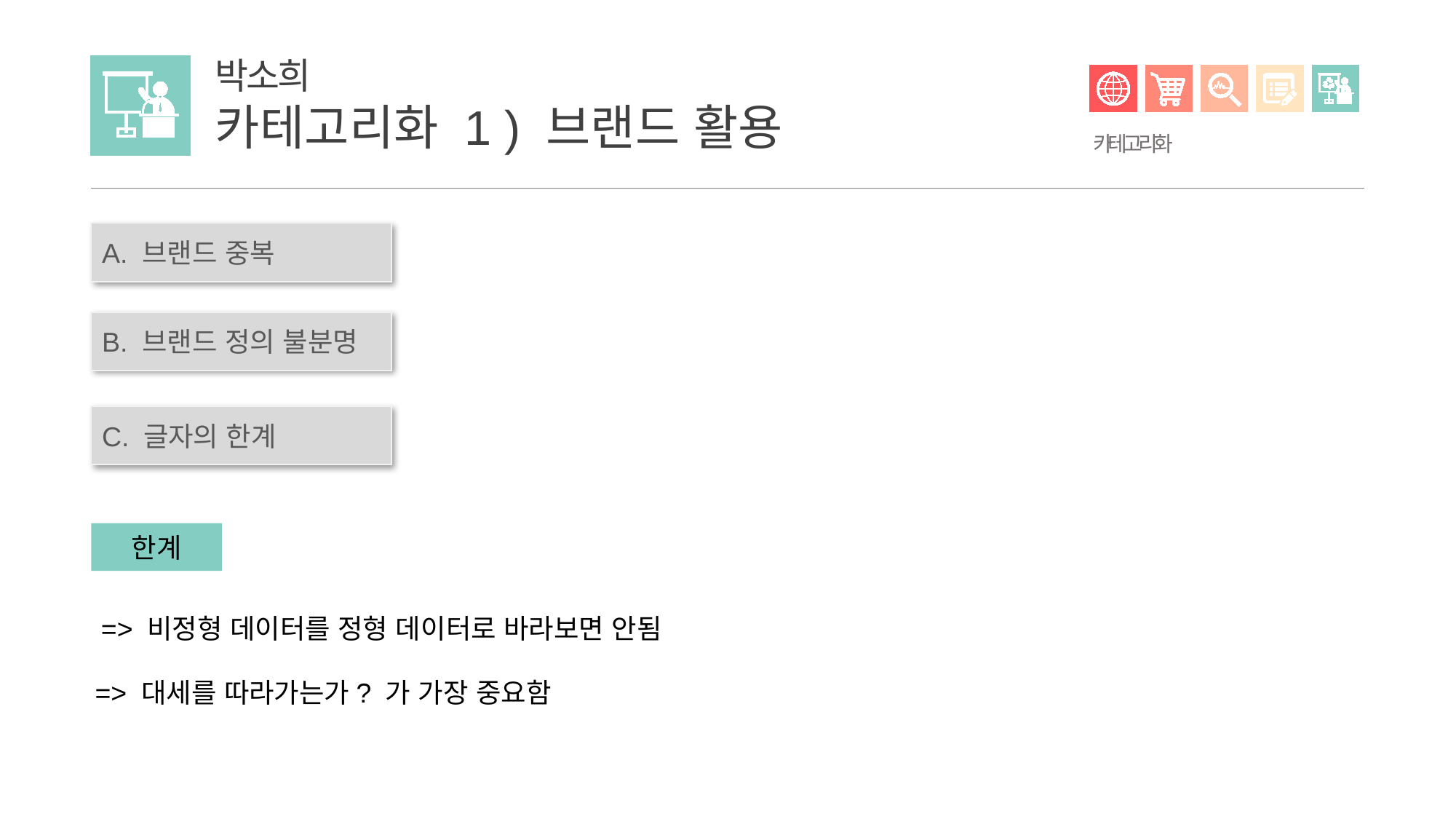

박소희
카테고리화 1 ) 브랜드 활용

카테고리화
A. 브랜드 중복
B. 브랜드 정의 불분명
C. 글자의 한계
한계
=> 비정형 데이터를 정형 데이터로 바라보면 안됨
=> 대세를 따라가는가? 가 가장 중요함